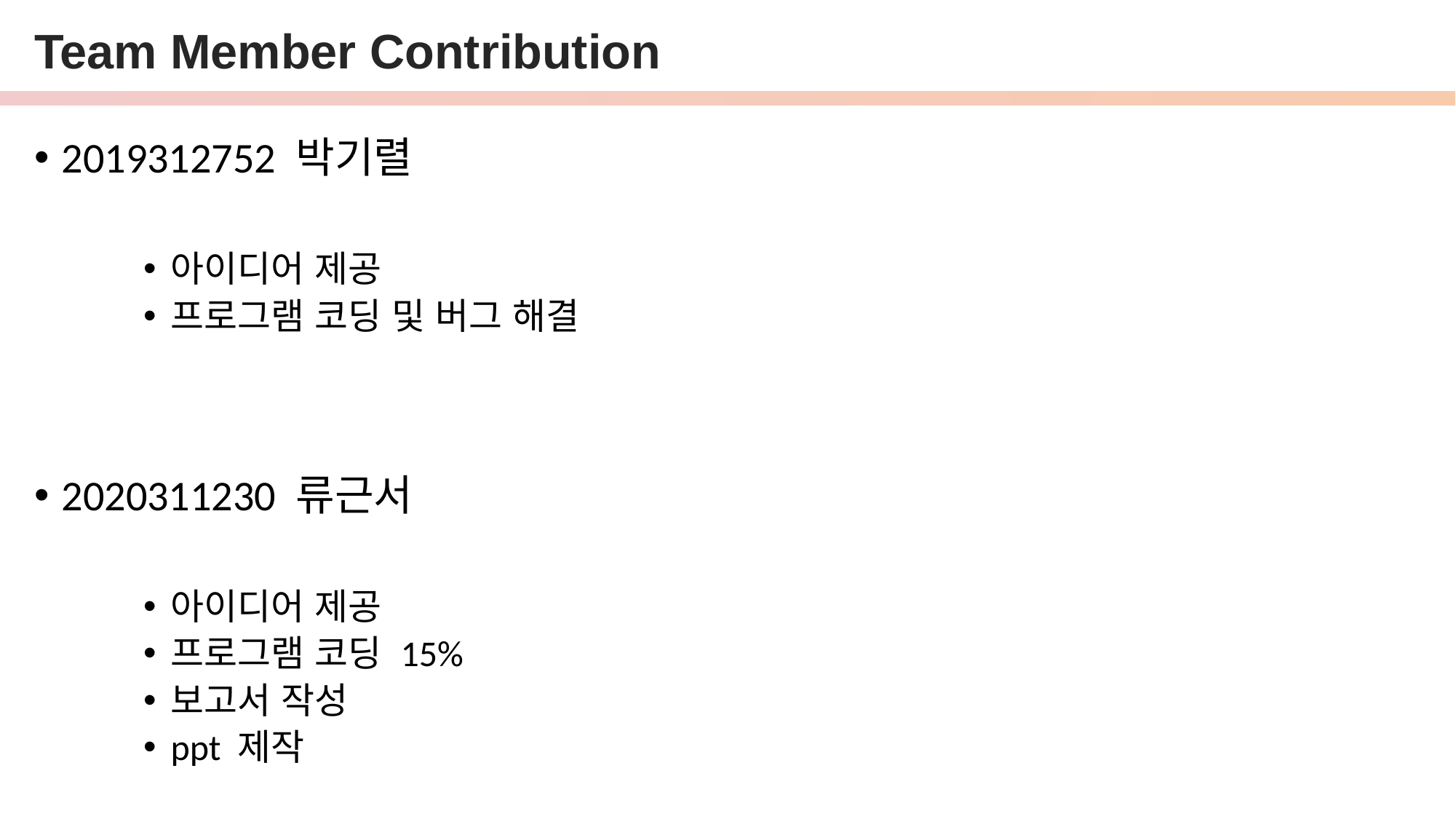

# Team Member Contribution
2019312752 박기렬

아이디어 제공
프로그램 코딩 및 버그 해결

2020311230 류근서

아이디어 제공
프로그램 코딩 15%
보고서 작성
ppt 제작